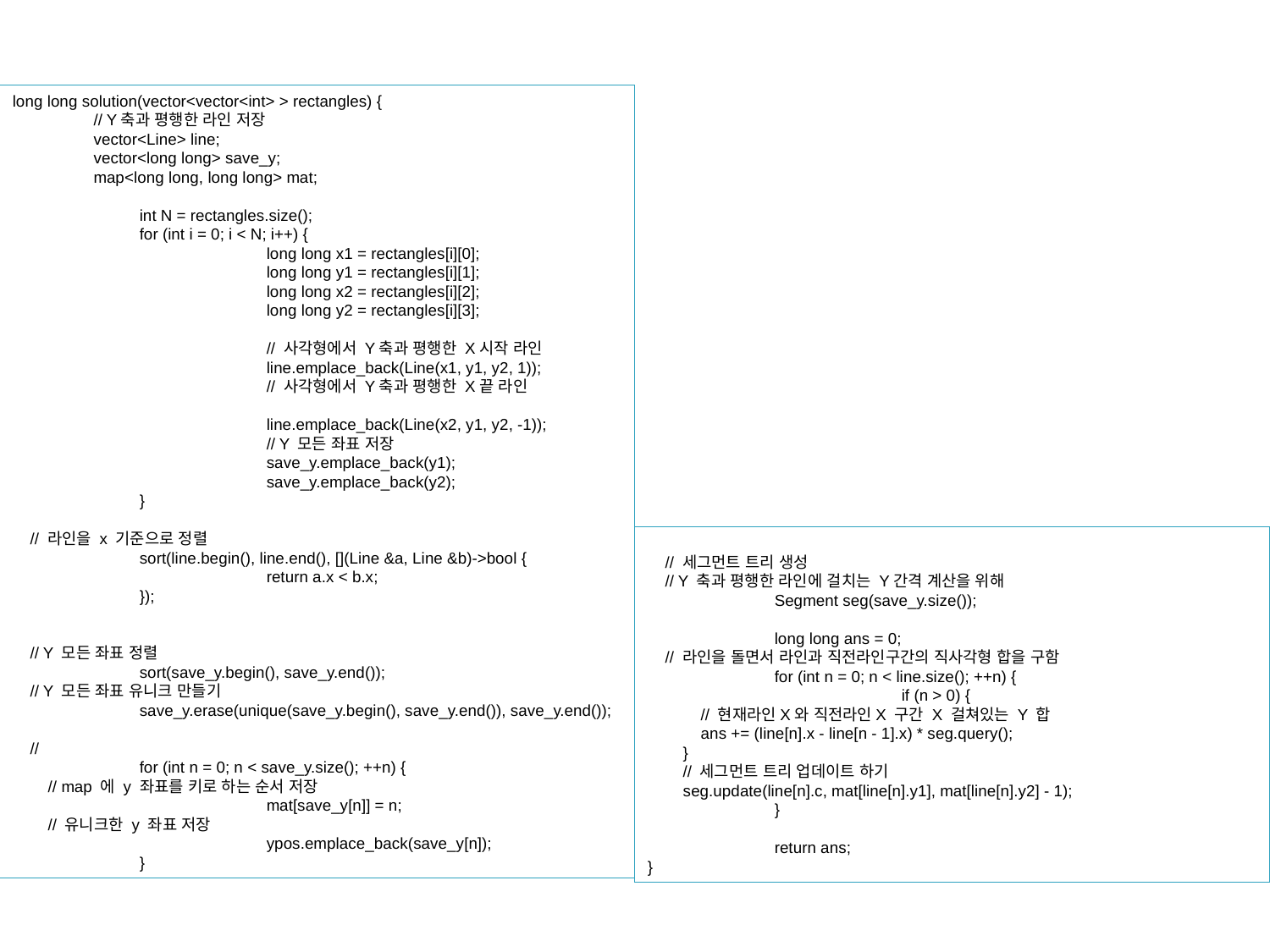

long long solution(vector<vector<int> > rectangles) {
    // Y축과 평행한 라인 저장
    vector<Line> line;
    vector<long long> save_y;
    map<long long, long long> mat;

    	int N = rectangles.size();
	for (int i = 0; i < N; i++) {
		long long x1 = rectangles[i][0];
		long long y1 = rectangles[i][1];
		long long x2 = rectangles[i][2];
		long long y2 = rectangles[i][3];

		// 사각형에서 Y축과 평행한 X시작 라인
        		line.emplace_back(Line(x1, y1, y2, 1));
		// 사각형에서 Y축과 평행한 X끝 라인
		line.emplace_back(Line(x2, y1, y2, -1));
        		// Y 모든 좌표 저장
		save_y.emplace_back(y1);
		save_y.emplace_back(y2);
	}

    // 라인을 x 기준으로 정렬
	sort(line.begin(), line.end(), [](Line &a, Line &b)->bool {
		return a.x < b.x;
	});

    // Y 모든 좌표 정렬
	sort(save_y.begin(), save_y.end());
    // Y 모든 좌표 유니크 만들기
	save_y.erase(unique(save_y.begin(), save_y.end()), save_y.end());

    //
	for (int n = 0; n < save_y.size(); ++n) {
        // map 에 y 좌표를 키로 하는 순서 저장
		mat[save_y[n]] = n;
        // 유니크한 y 좌표 저장
		ypos.emplace_back(save_y[n]);
	}

    // 세그먼트 트리 생성
    // Y 축과 평행한 라인에 걸치는 Y간격 계산을 위해
	Segment seg(save_y.size());

	long long ans = 0;
    // 라인을 돌면서 라인과 직전라인구간의 직사각형 합을 구함
	for (int n = 0; n < line.size(); ++n) {
		if (n > 0) {
            // 현재라인X와 직전라인X 구간 X 걸쳐있는 Y 합
            ans += (line[n].x - line[n - 1].x) * seg.query();
        }
        // 세그먼트 트리 업데이트 하기
        seg.update(line[n].c, mat[line[n].y1], mat[line[n].y2] - 1);
	}

	return ans;
}